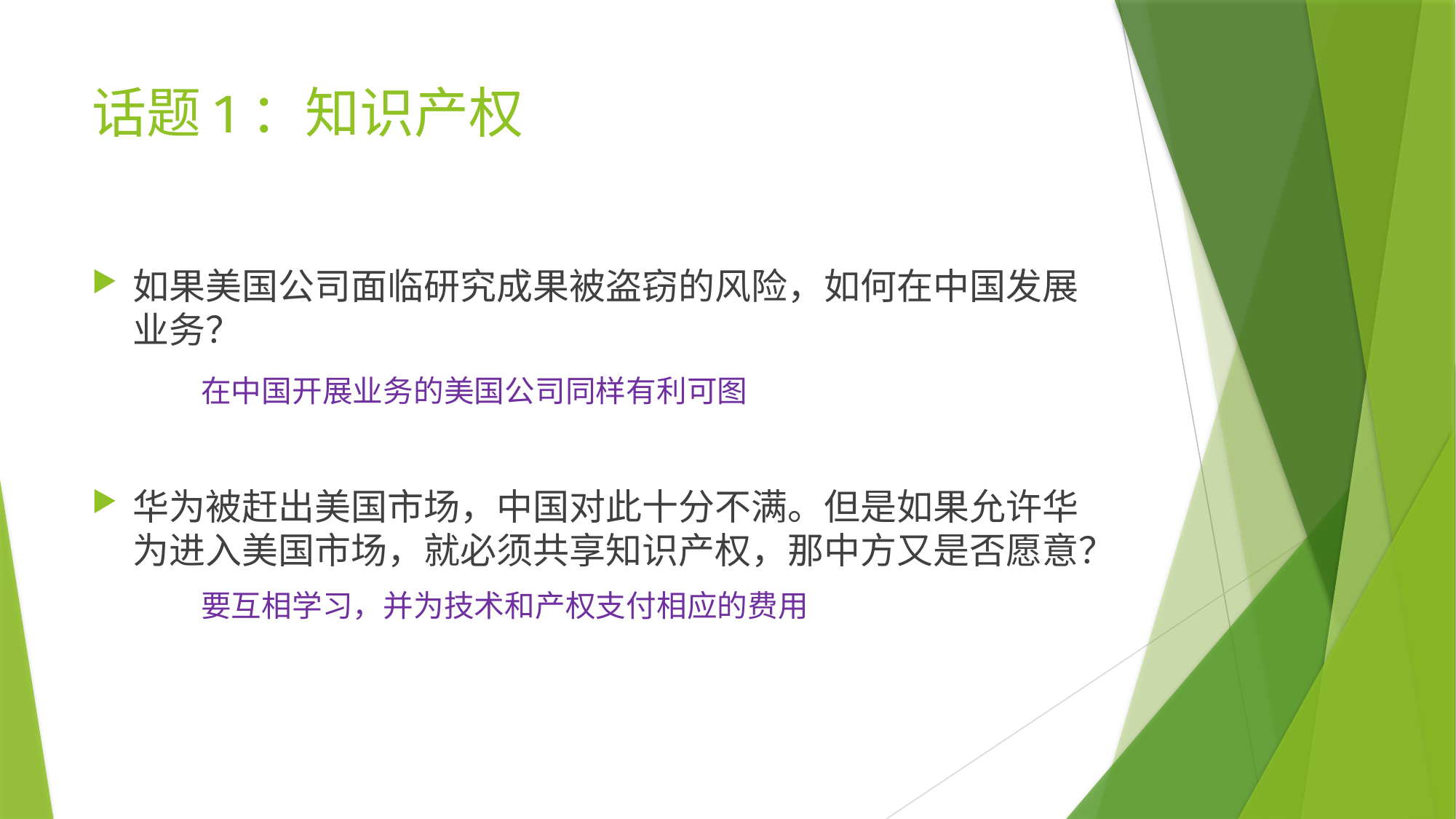

# 话题1：知识产权
如果美国公司面临研究成果被盗窃的风险，如何在中国发展业务？
	在中国开展业务的美国公司同样有利可图

华为被赶出美国市场，中国对此十分不满。但是如果允许华为进入美国市场，就必须共享知识产权，那中方又是否愿意？
	要互相学习，并为技术和产权支付相应的费用